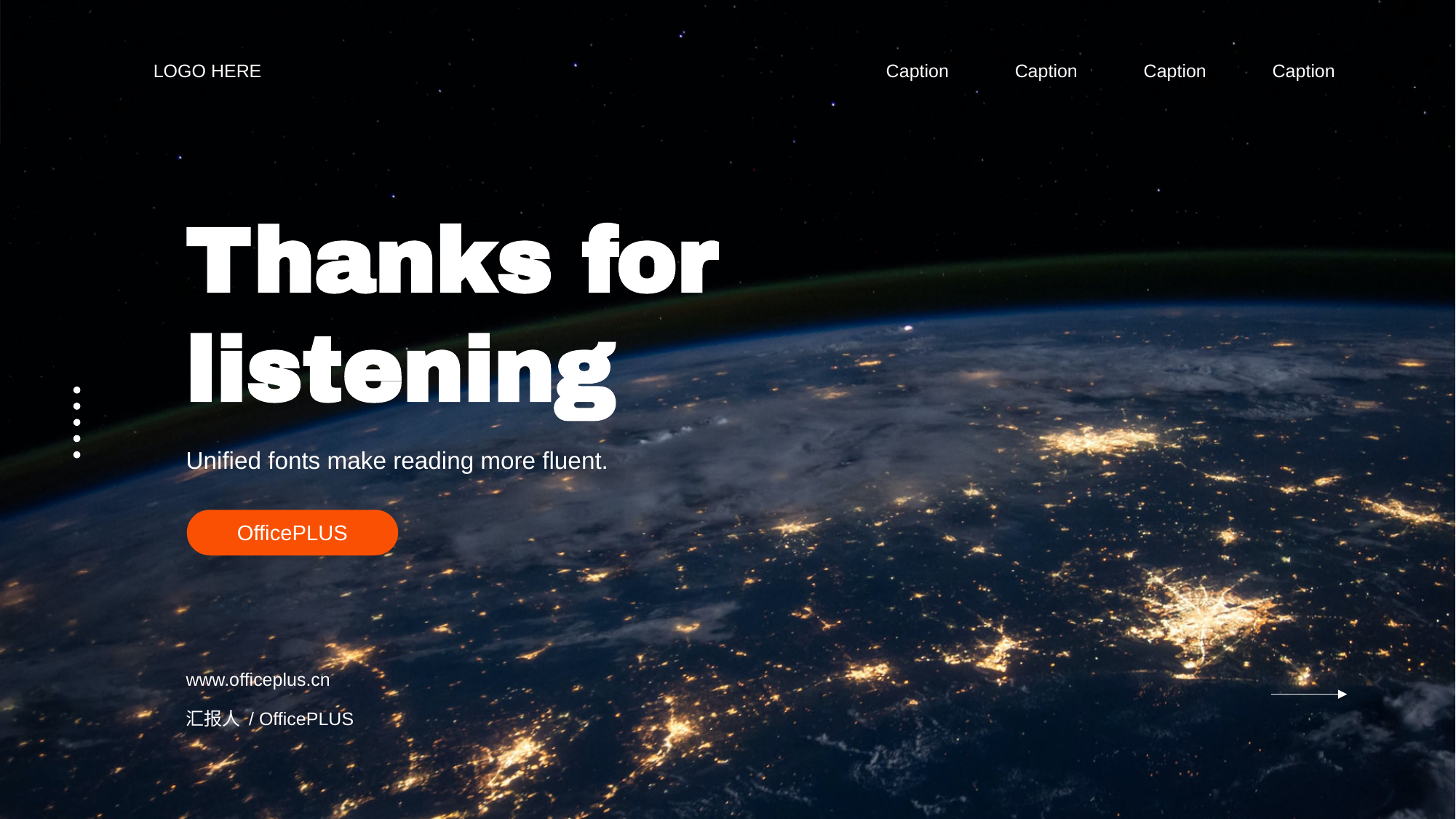

Caption
Caption
Caption
Caption
LOGO HERE
# Thanks for listening

Unified fonts make reading more fluent.

OfficePLUS
www.officeplus.cn
汇报人 / OfficePLUS